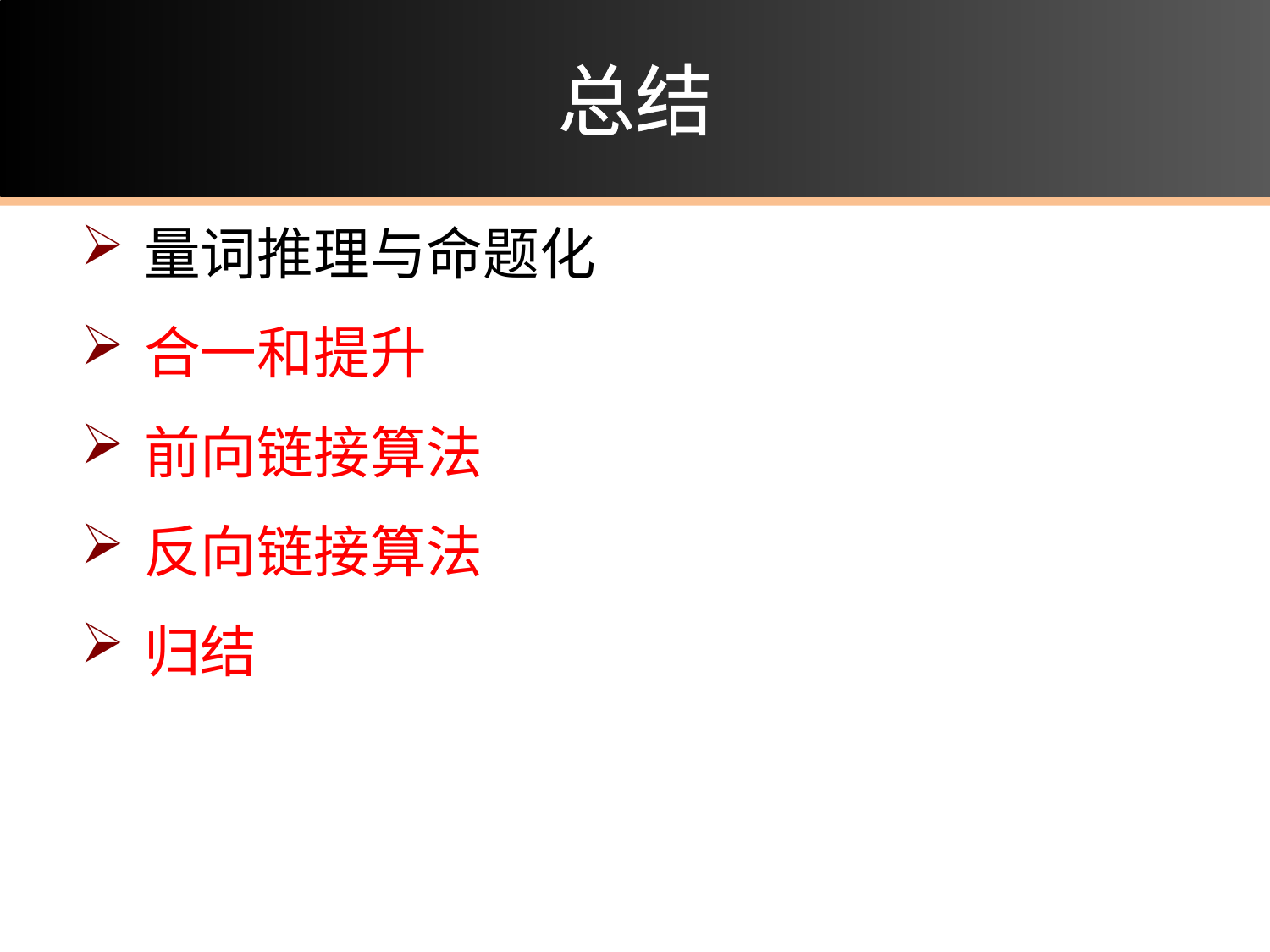

# 总结
量词推理与命题化
合一和提升
前向链接算法
反向链接算法
归结